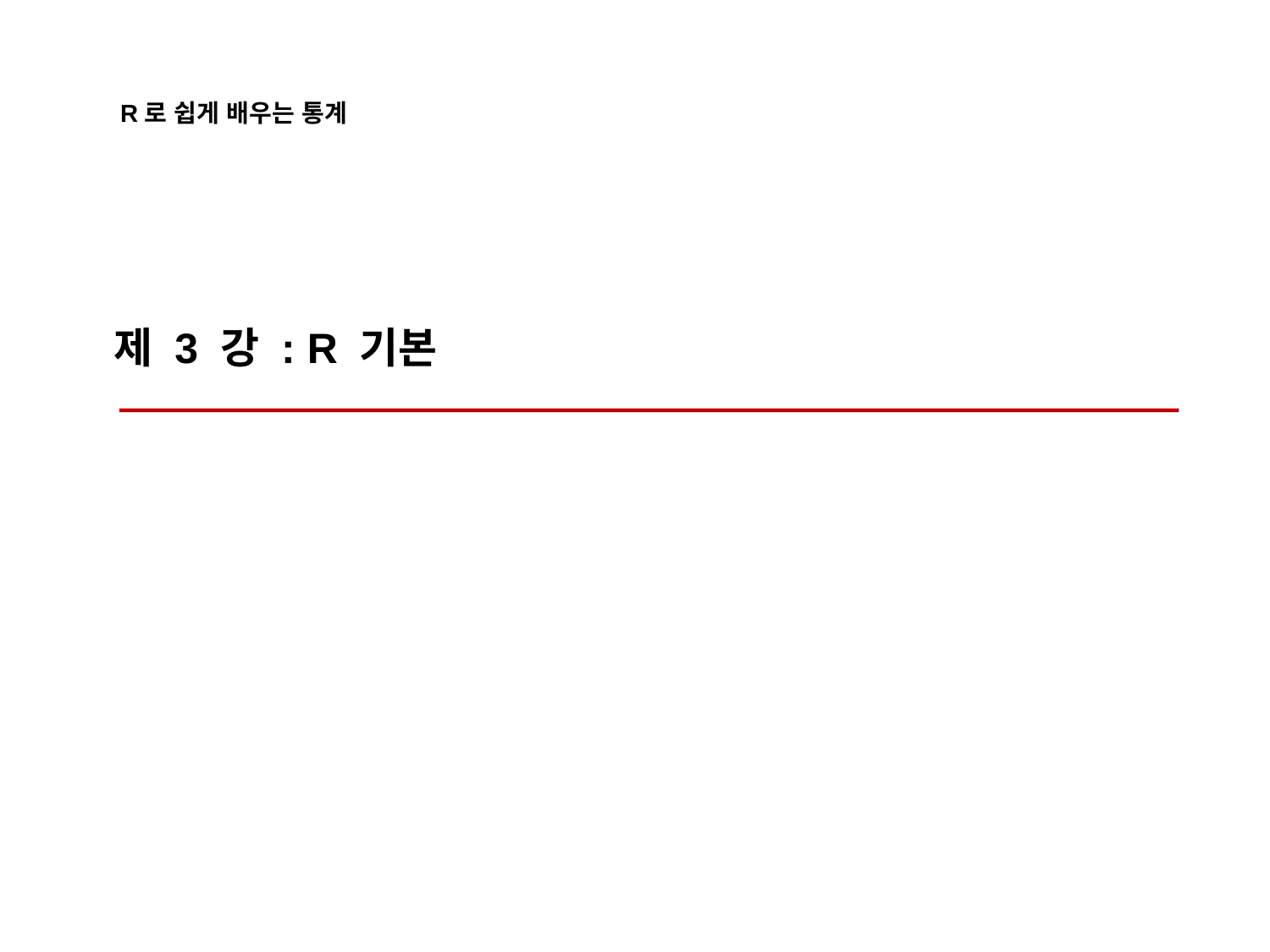

R로 쉽게 배우는 통계
# 제 3 강 : R 기본